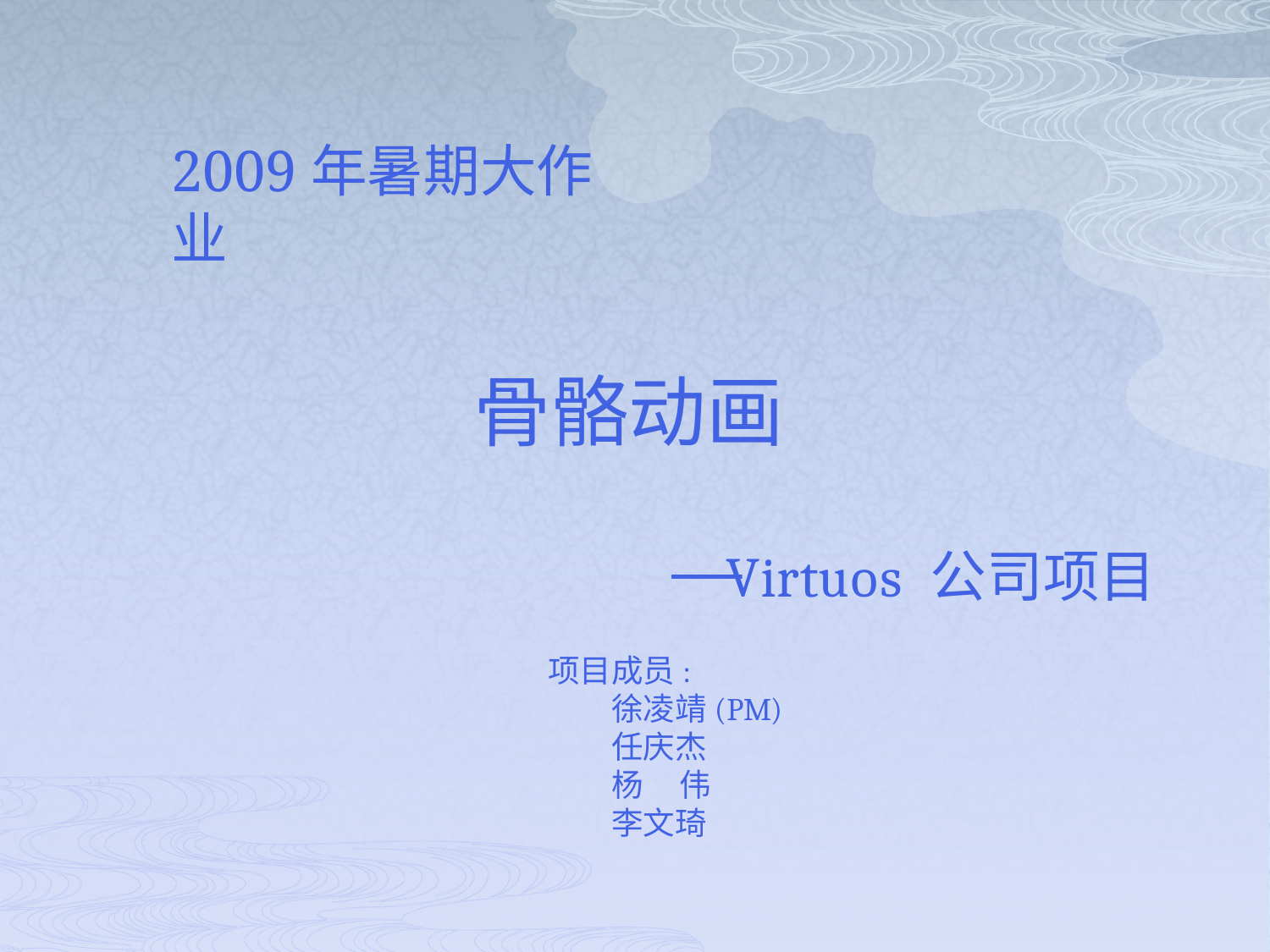

2009年暑期大作业
# 骨骼动画
―Virtuos 公司项目
项目成员:
徐凌靖(PM)
任庆杰
杨     伟
李文琦